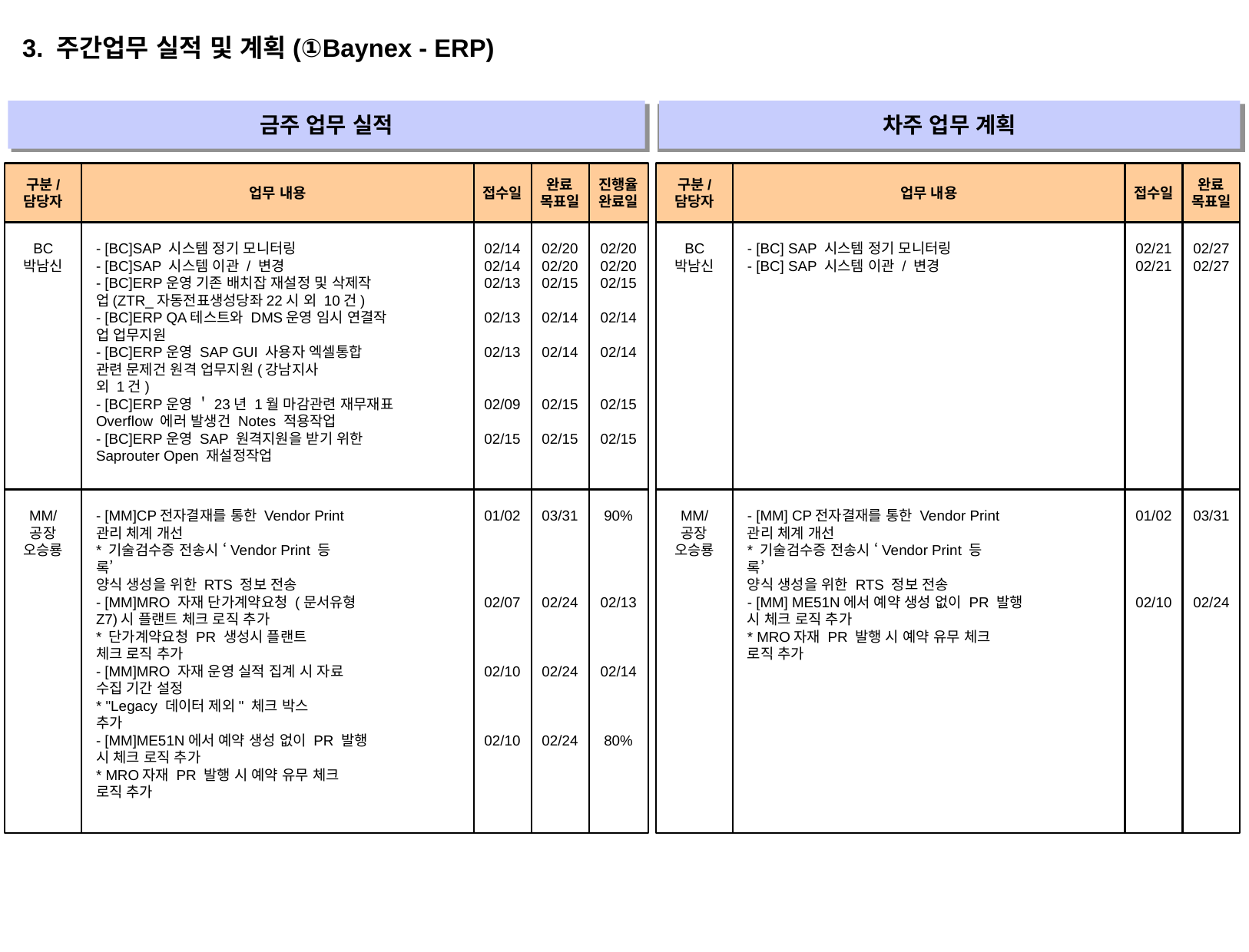

3. 주간업무 실적 및 계획(①Baynex - ERP)
금주 업무 실적
차주 업무 계획
" "
" "
구분/
담당자
업무 내용
접수일
완료
목표일
진행율
완료일
구분/
담당자
업무 내용
접수일
완료
목표일
BC
박남신

- [BC]SAP 시스템 정기 모니터링
- [BC]SAP 시스템 이관 / 변경
- [BC]ERP운영 기존 배치잡 재설정 및 삭제작
업(ZTR_자동전표생성당좌22시 외 10건)
- [BC]ERP QA테스트와 DMS운영 임시 연결작
업 업무지원
- [BC]ERP운영 SAP GUI 사용자 엑셀통합
관련 문제건 원격 업무지원(강남지사
외 1건)
- [BC]ERP운영 ＇23년 1월 마감관련 재무재표
Overflow 에러 발생건 Notes 적용작업
- [BC]ERP운영 SAP 원격지원을 받기 위한
Saprouter Open 재설정작업
02/14
02/14
02/13
02/13
02/13
02/09
02/15
02/20
02/20
02/15
02/14
02/14
02/15
02/15
02/20
02/20
02/15
02/14
02/14
02/15
02/15
BC
박남신

- [BC] SAP 시스템 정기 모니터링
- [BC] SAP 시스템 이관 / 변경
02/21
02/21
02/27
02/27
MM/
공장
오승룡

- [MM]CP전자결재를 통한 Vendor Print
관리 체계 개선
* 기술검수증 전송시 ‘Vendor Print 등
록’
양식 생성을 위한 RTS 정보 전송
- [MM]MRO 자재 단가계약요청 (문서유형
Z7)시 플랜트 체크 로직 추가
* 단가계약요청 PR 생성시 플랜트
체크 로직 추가
- [MM]MRO 자재 운영 실적 집계 시 자료
수집 기간 설정
* "Legacy 데이터 제외" 체크 박스
추가
- [MM]ME51N에서 예약 생성 없이 PR 발행
시 체크 로직 추가
* MRO자재 PR 발행 시 예약 유무 체크
로직 추가
01/02
02/07
02/10
02/10
03/31
02/24
02/24
02/24
90%
02/13
02/14
80%
MM/
공장
오승룡

- [MM] CP전자결재를 통한 Vendor Print
관리 체계 개선
* 기술검수증 전송시 ‘Vendor Print 등
록’
양식 생성을 위한 RTS 정보 전송
- [MM] ME51N에서 예약 생성 없이 PR 발행
시 체크 로직 추가
* MRO자재 PR 발행 시 예약 유무 체크
로직 추가
01/02
02/10
03/31
02/24